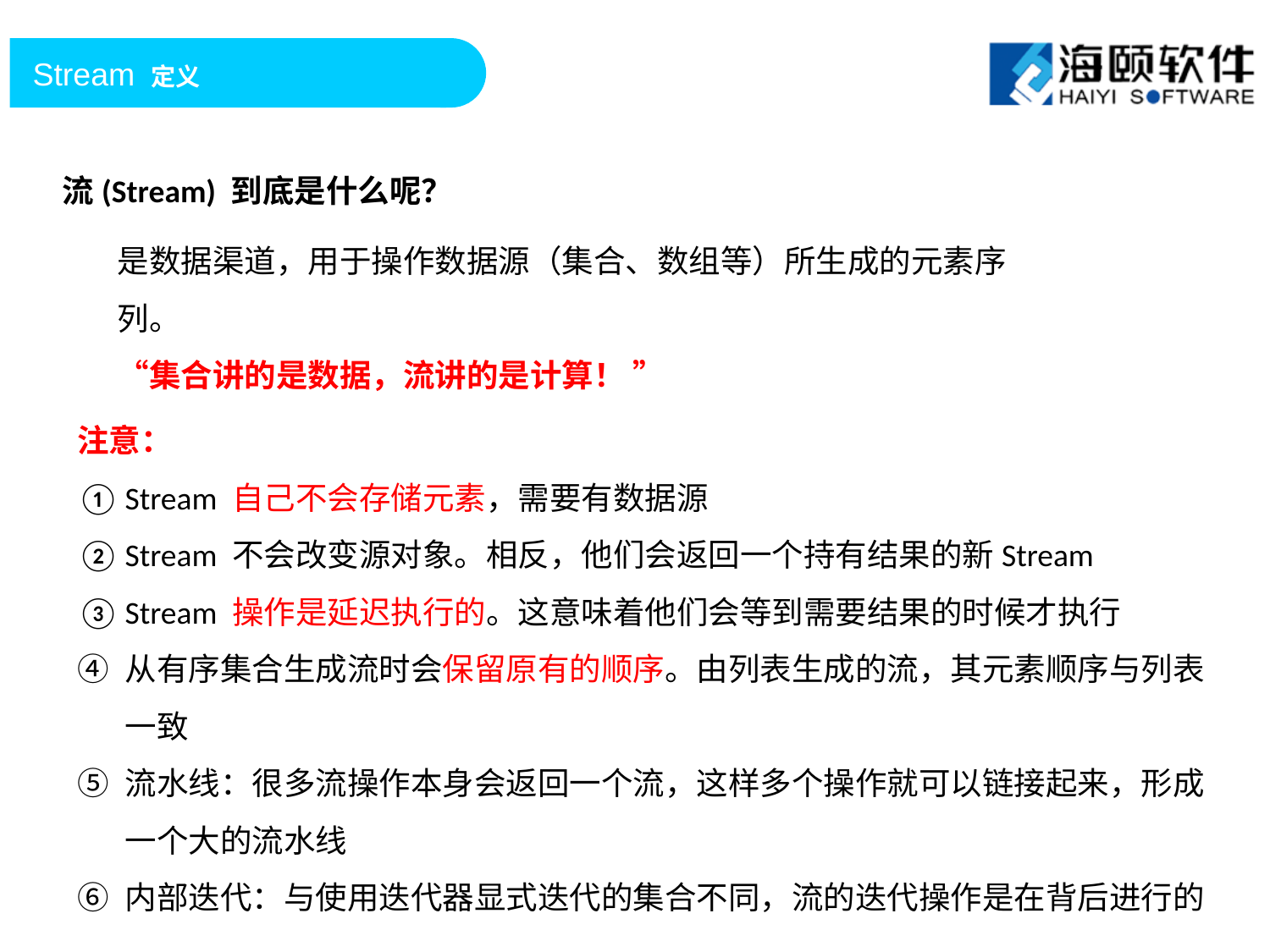

Stream 定义
流(Stream) 到底是什么呢？
是数据渠道，用于操作数据源（集合、数组等）所生成的元素序列。
“集合讲的是数据，流讲的是计算！ ”
注意：
Stream 自己不会存储元素，需要有数据源
Stream 不会改变源对象。相反，他们会返回一个持有结果的新Stream
Stream 操作是延迟执行的。这意味着他们会等到需要结果的时候才执行
从有序集合生成流时会保留原有的顺序。由列表生成的流，其元素顺序与列表一致
流水线：很多流操作本身会返回一个流，这样多个操作就可以链接起来，形成一个大的流水线
内部迭代：与使用迭代器显式迭代的集合不同，流的迭代操作是在背后进行的